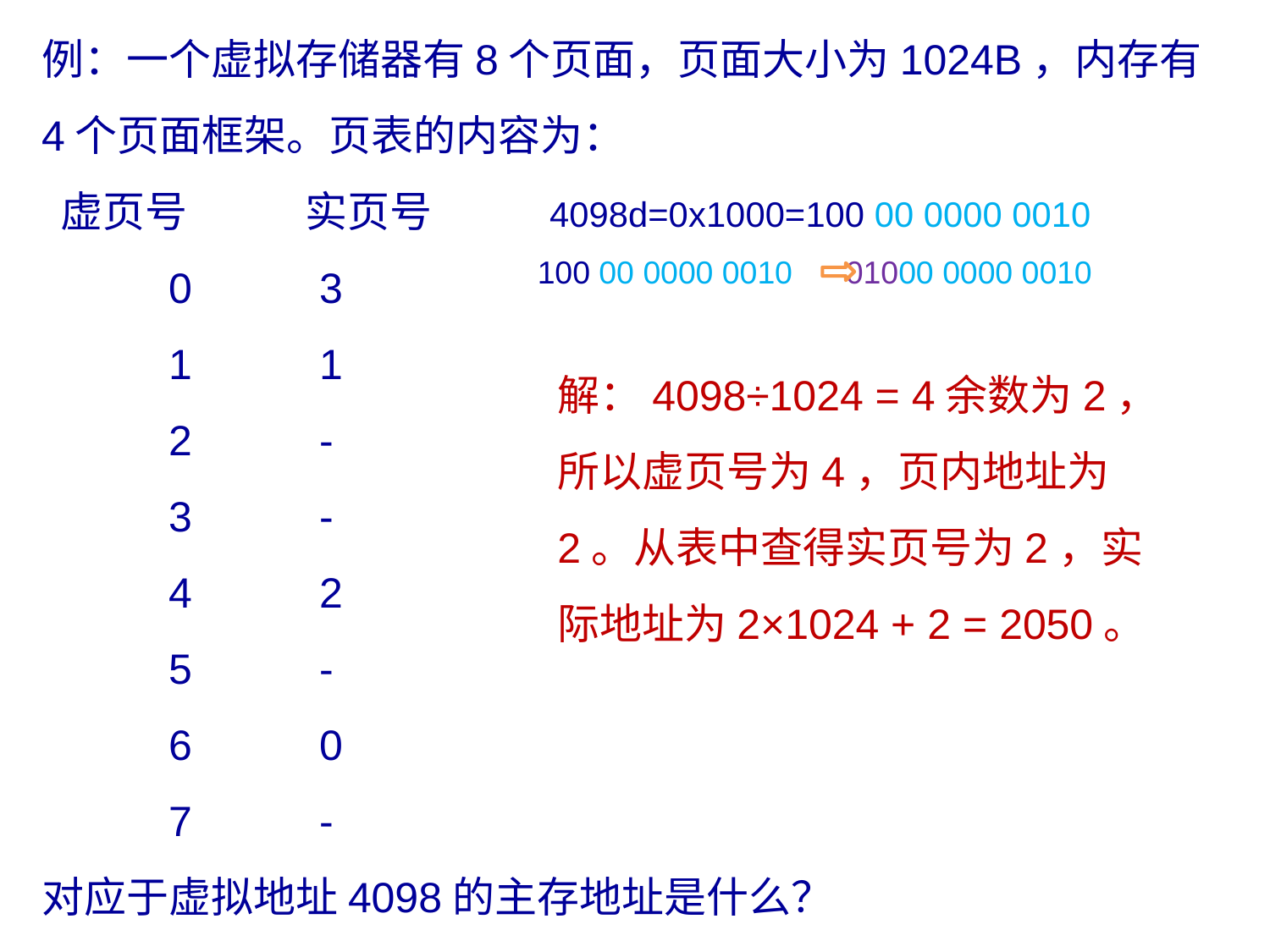

例：一个虚拟存储器有8个页面，页面大小为1024B，内存有4个页面框架。页表的内容为：
  虚页号	 实页号	4098d=0x1000=100 00 0000 0010
	0	  3
	1	  1
	2	  -
	3	  -
	4	  2
	5	  -
	6	  0
	7	  -
对应于虚拟地址4098的主存地址是什么？
100 00 0000 0010      01000 0000 0010

解：4098÷1024 = 4余数为2，所以虚页号为4，页内地址为2。从表中查得实页号为2，实际地址为2×1024 + 2 = 2050。